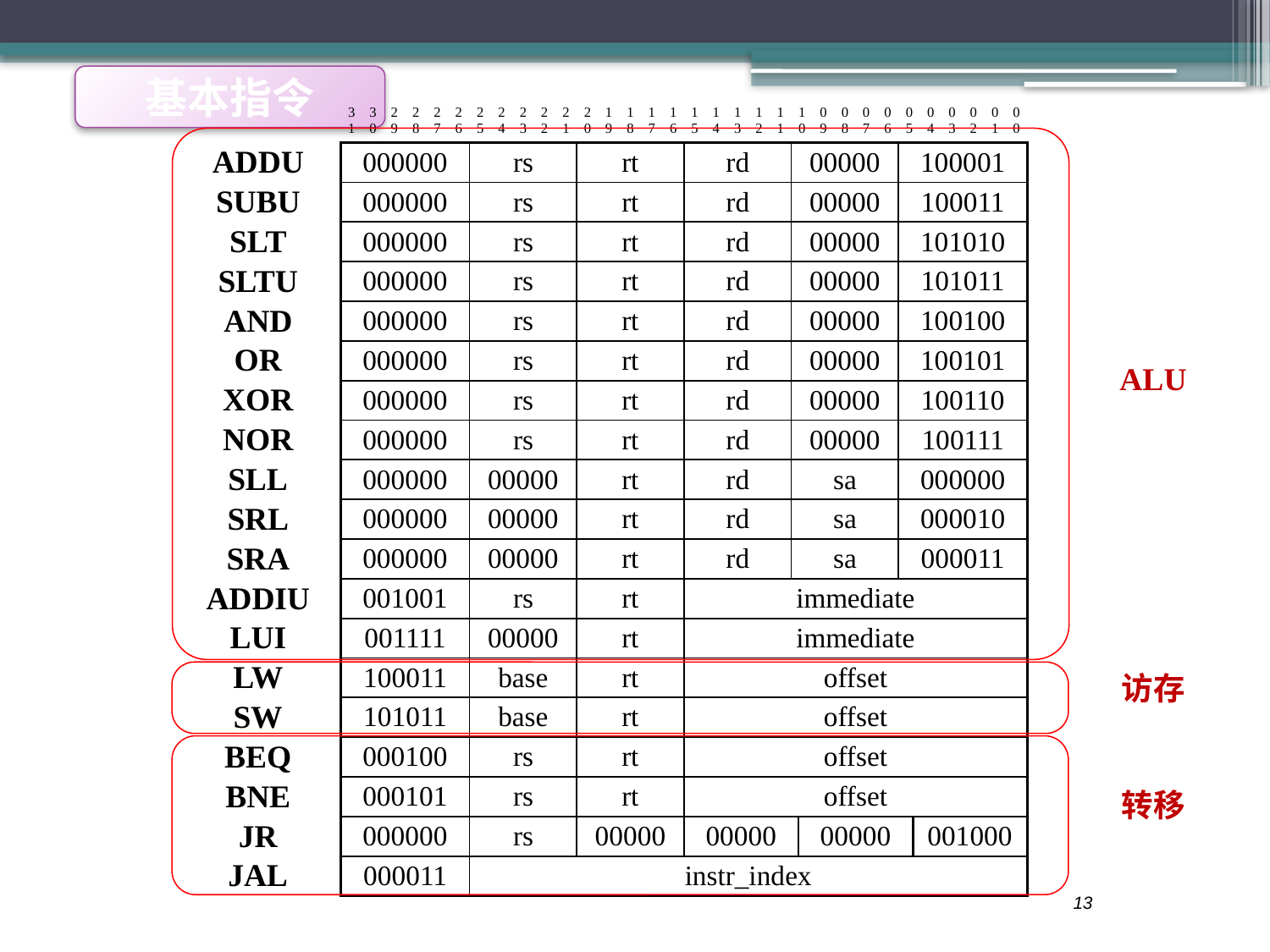

基本指令
|  | 3 1 | 3 0 | 2 9 | 2 8 | 2 7 | 2 6 | 2 5 | 2 4 | 2 3 | 2 2 | 2 1 | 2 0 | 1 9 | 1 8 | 1 7 | 1 6 | 1 5 | 1 4 | 1 3 | 1 2 | 1 1 | 1 0 |  | 0 9 | 0 8 | 0 7 | 0 6 | 0 5 |  | 0 4 | 0 3 | 0 2 | 0 1 | 0 0 |
| --- | --- | --- | --- | --- | --- | --- | --- | --- | --- | --- | --- | --- | --- | --- | --- | --- | --- | --- | --- | --- | --- | --- | --- | --- | --- | --- | --- | --- | --- | --- | --- | --- | --- | --- |
| ADDU | 000000 |  |  |  |  |  | rs |  |  |  |  | rt |  |  |  |  | rd |  |  |  |  | 00000 |  |  |  |  |  | 100001 |  |  |  |  |  |  |
| SUBU | 000000 |  |  |  |  |  | rs |  |  |  |  | rt |  |  |  |  | rd |  |  |  |  | 00000 |  |  |  |  |  | 100011 |  |  |  |  |  |  |
| SLT | 000000 |  |  |  |  |  | rs |  |  |  |  | rt |  |  |  |  | rd |  |  |  |  | 00000 |  |  |  |  |  | 101010 |  |  |  |  |  |  |
| SLTU | 000000 |  |  |  |  |  | rs |  |  |  |  | rt |  |  |  |  | rd |  |  |  |  | 00000 |  |  |  |  |  | 101011 |  |  |  |  |  |  |
| AND | 000000 |  |  |  |  |  | rs |  |  |  |  | rt |  |  |  |  | rd |  |  |  |  | 00000 |  |  |  |  |  | 100100 |  |  |  |  |  |  |
| OR | 000000 |  |  |  |  |  | rs |  |  |  |  | rt |  |  |  |  | rd |  |  |  |  | 00000 |  |  |  |  |  | 100101 |  |  |  |  |  |  |
| XOR | 000000 |  |  |  |  |  | rs |  |  |  |  | rt |  |  |  |  | rd |  |  |  |  | 00000 |  |  |  |  |  | 100110 |  |  |  |  |  |  |
| NOR | 000000 |  |  |  |  |  | rs |  |  |  |  | rt |  |  |  |  | rd |  |  |  |  | 00000 |  |  |  |  |  | 100111 |  |  |  |  |  |  |
| SLL | 000000 |  |  |  |  |  | 00000 |  |  |  |  | rt |  |  |  |  | rd |  |  |  |  | sa |  |  |  |  |  | 000000 |  |  |  |  |  |  |
| SRL | 000000 |  |  |  |  |  | 00000 |  |  |  |  | rt |  |  |  |  | rd |  |  |  |  | sa |  |  |  |  |  | 000010 |  |  |  |  |  |  |
| SRA | 000000 |  |  |  |  |  | 00000 |  |  |  |  | rt |  |  |  |  | rd |  |  |  |  | sa |  |  |  |  |  | 000011 |  |  |  |  |  |  |
| ADDIU | 001001 |  |  |  |  |  | rs |  |  |  |  | rt |  |  |  |  | immediate |  |  |  |  |  |  |  |  |  |  |  |  |  |  |  |  |  |
| LUI | 001111 |  |  |  |  |  | 00000 |  |  |  |  | rt |  |  |  |  | immediate |  |  |  |  |  |  |  |  |  |  |  |  |  |  |  |  |  |
| LW | 100011 |  |  |  |  |  | base |  |  |  |  | rt |  |  |  |  | offset |  |  |  |  |  |  |  |  |  |  |  |  |  |  |  |  |  |
| SW | 101011 |  |  |  |  |  | base |  |  |  |  | rt |  |  |  |  | offset |  |  |  |  |  |  |  |  |  |  |  |  |  |  |  |  |  |
| BEQ | 000100 |  |  |  |  |  | rs |  |  |  |  | rt |  |  |  |  | offset |  |  |  |  |  |  |  |  |  |  |  |  |  |  |  |  |  |
| BNE | 000101 |  |  |  |  |  | rs |  |  |  |  | rt |  |  |  |  | offset |  |  |  |  |  |  |  |  |  |  |  |  |  |  |  |  |  |
| JR | 000000 |  |  |  |  |  | rs |  |  |  |  | 00000 |  |  |  |  | 00000 |  |  |  |  |  | 00000 |  |  |  |  |  | 001000 |  |  |  |  |  |
| JAL | 000011 |  |  |  |  |  | instr\_index |  |  |  |  |  |  |  |  |  |  |  |  |  |  |  |  |  |  |  |  |  |  |  |  |  |  |  |

ALU
访存

转移
13